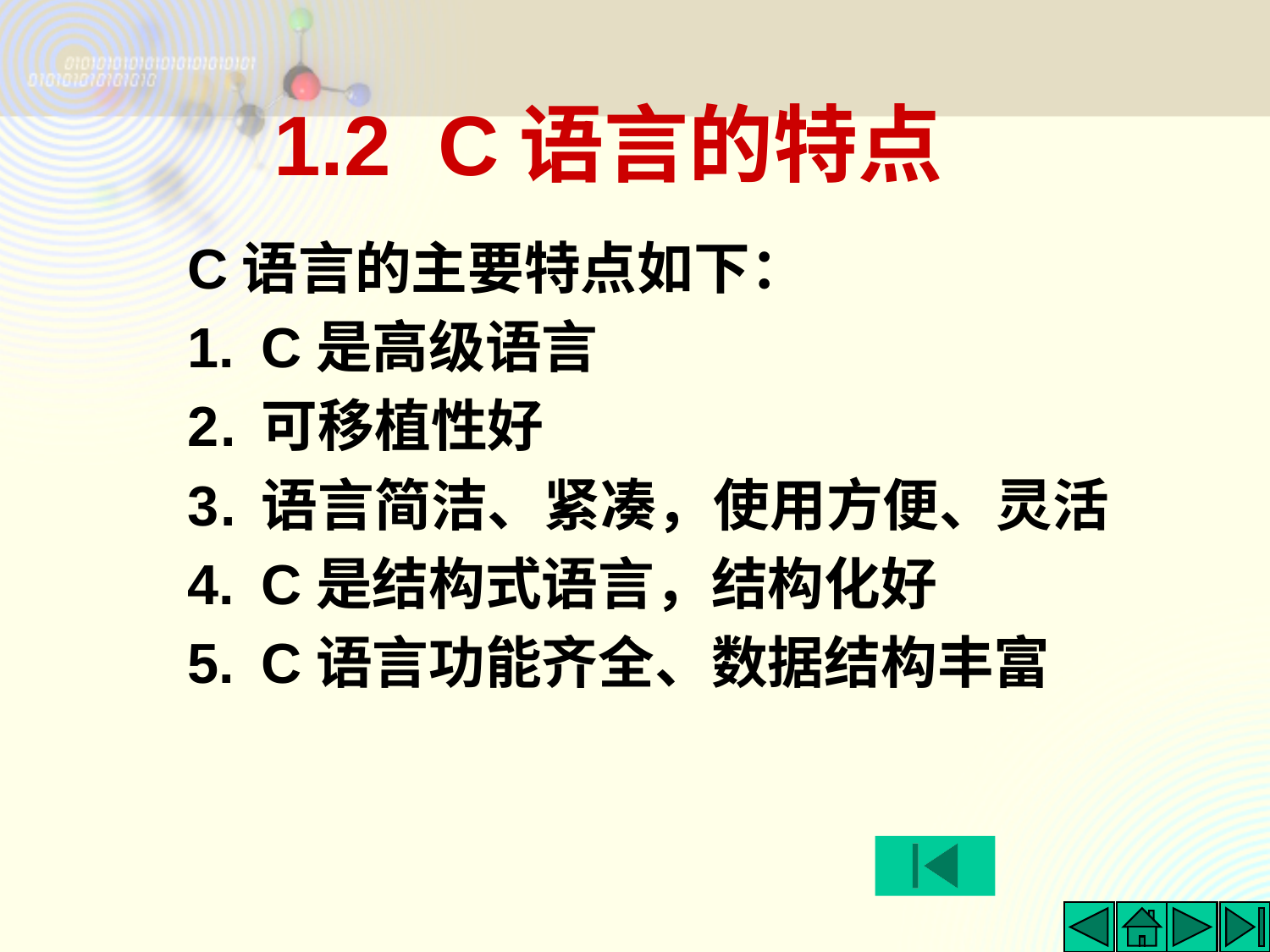

1.2  C语言的特点
C语言的主要特点如下：
C是高级语言
可移植性好
语言简洁、紧凑，使用方便、灵活
C是结构式语言，结构化好
C语言功能齐全、数据结构丰富